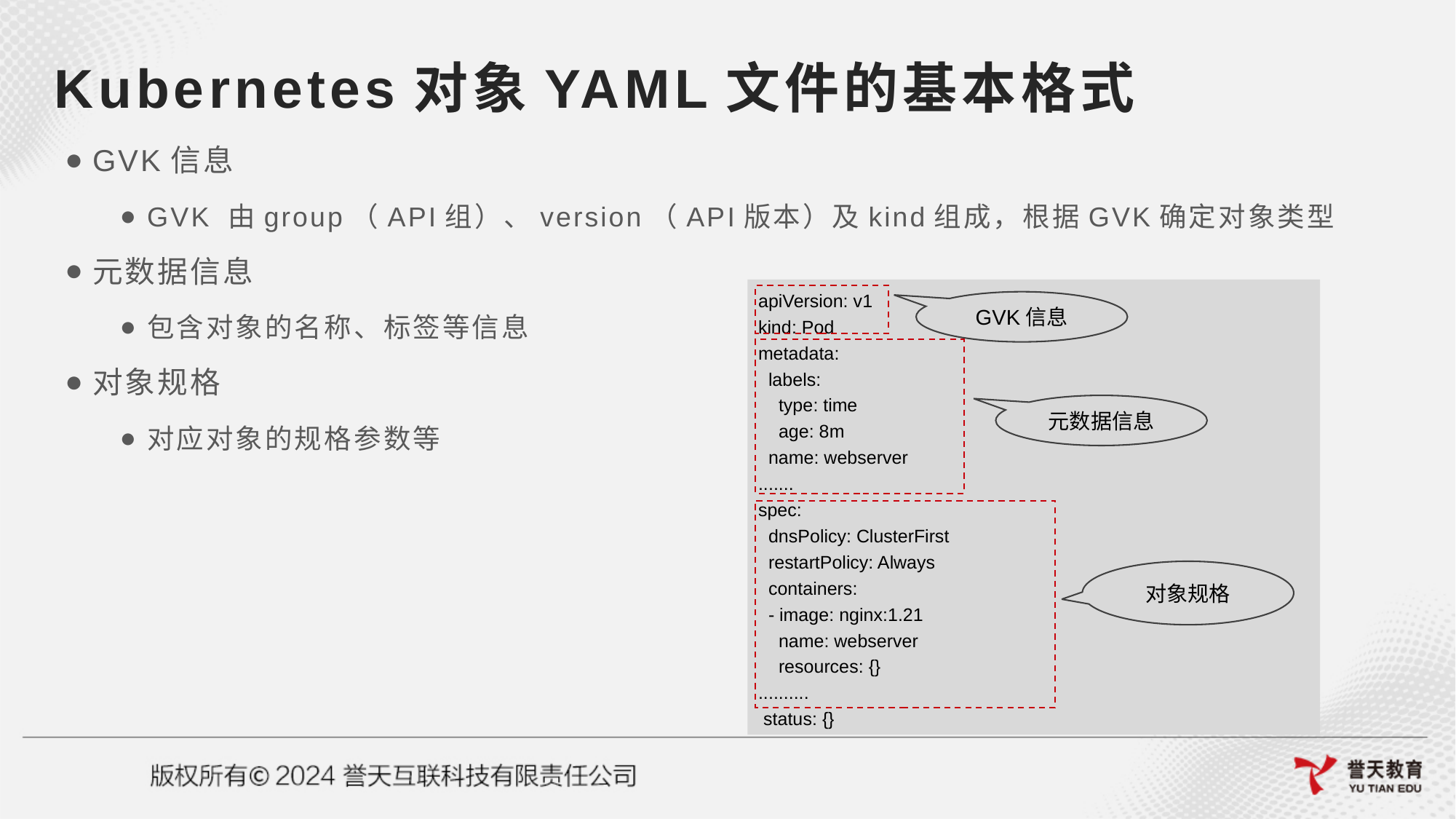

# Kubernetes对象YAML文件的基本格式
GVK信息
GVK 由group（API组）、version（API版本）及kind组成，根据GVK确定对象类型
元数据信息
包含对象的名称、标签等信息
对象规格
对应对象的规格参数等

apiVersion: v1
kind: Pod
metadata:
  labels:
    type: time
    age: 8m
  name: webserver
.......
spec:
  dnsPolicy: ClusterFirst
  restartPolicy: Always
  containers:
  - image: nginx:1.21
    name: webserver
    resources: {}
..........
 status: {}

GVK信息

元数据信息

对象规格